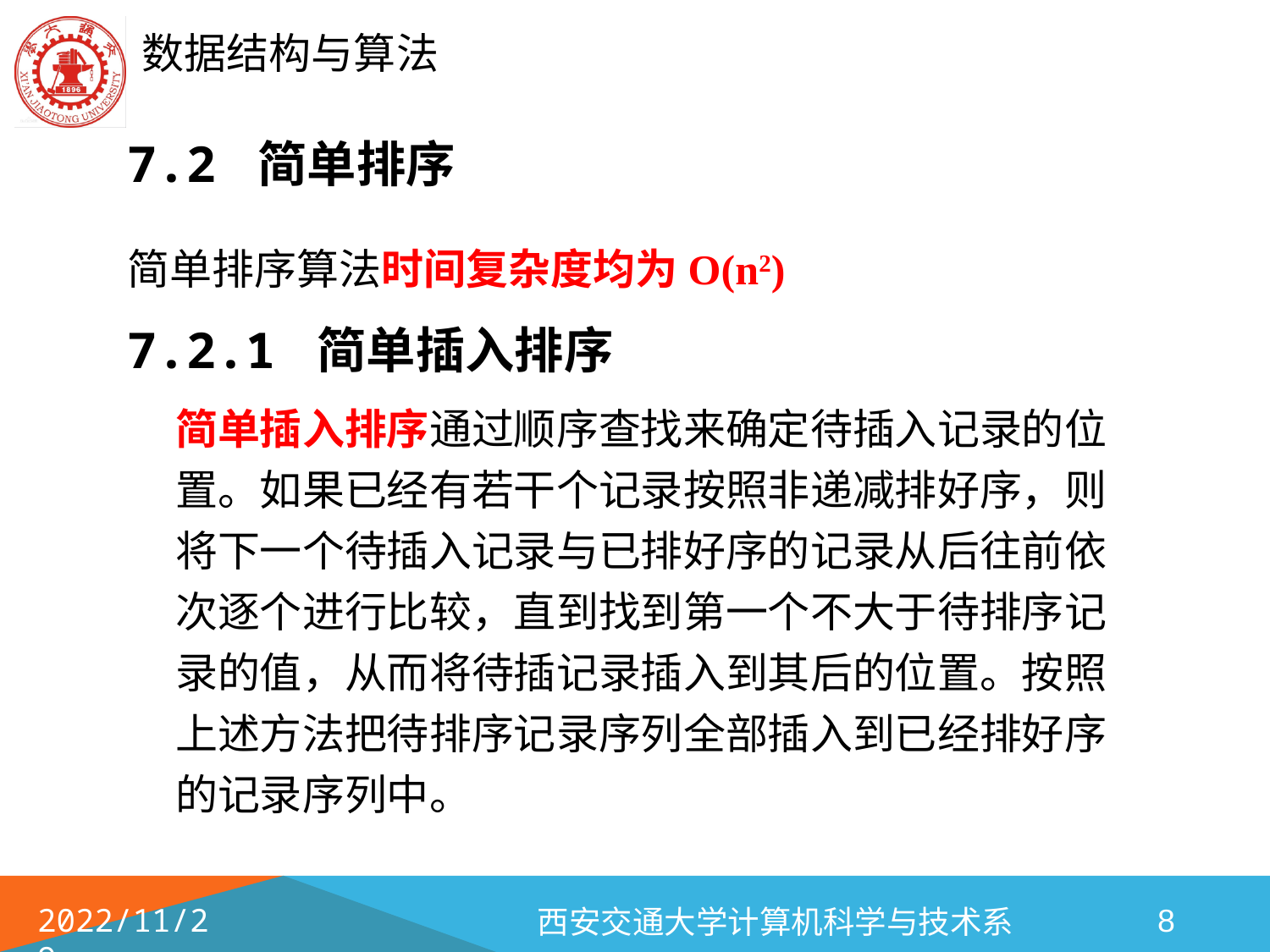

# 7.2 简单排序
简单排序算法时间复杂度均为O(n2)
7.2.1 简单插入排序
	简单插入排序通过顺序查找来确定待插入记录的位置。如果已经有若干个记录按照非递减排好序，则将下一个待插入记录与已排好序的记录从后往前依次逐个进行比较，直到找到第一个不大于待排序记录的值，从而将待插记录插入到其后的位置。按照上述方法把待排序记录序列全部插入到已经排好序的记录序列中。